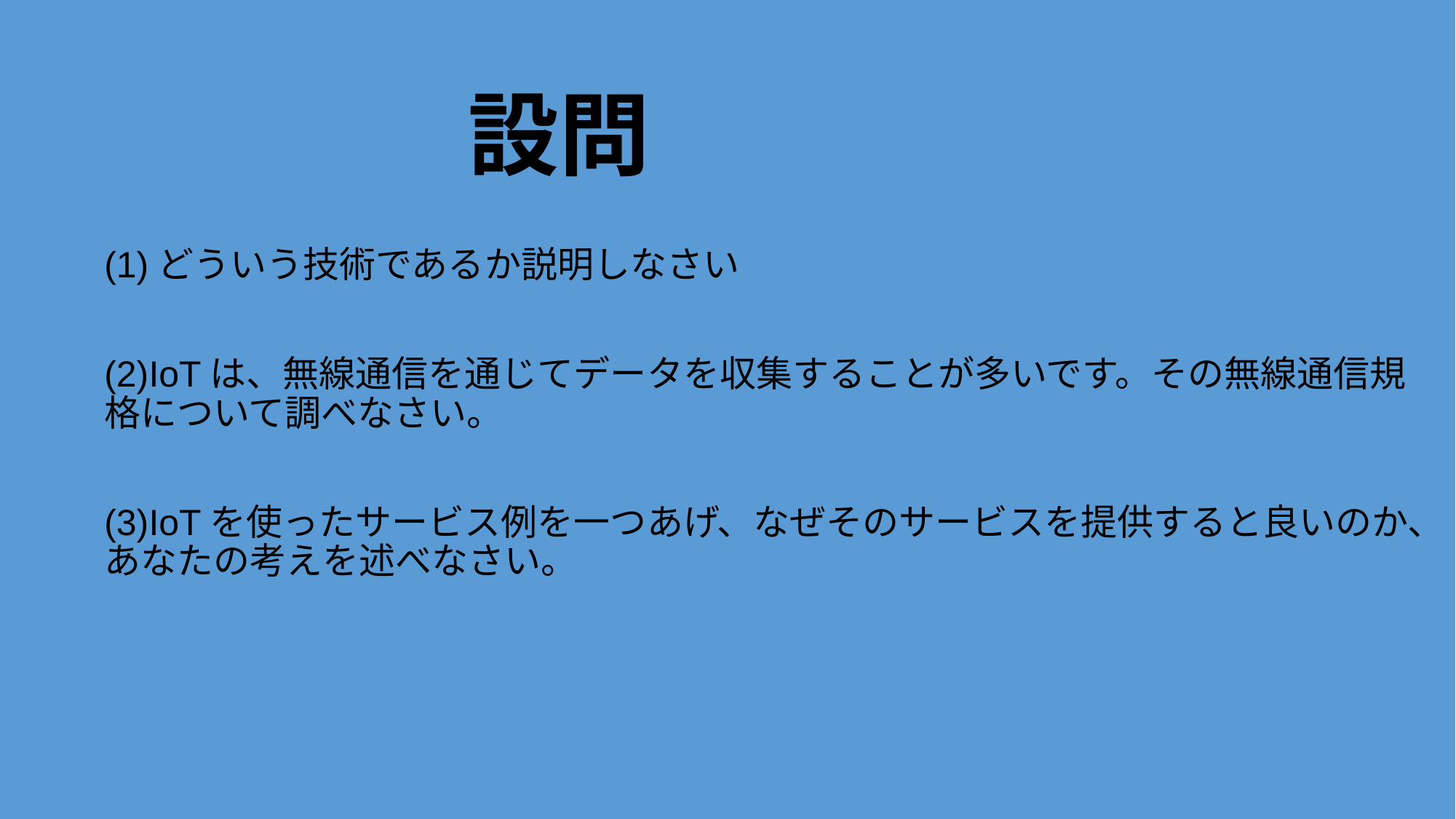

# 設問
(1)どういう技術であるか説明しなさい

(2)IoTは、無線通信を通じてデータを収集することが多いです。その無線通信規格について調べなさい。

(3)IoTを使ったサービス例を一つあげ、なぜそのサービスを提供すると良いのか、あなたの考えを述べなさい。